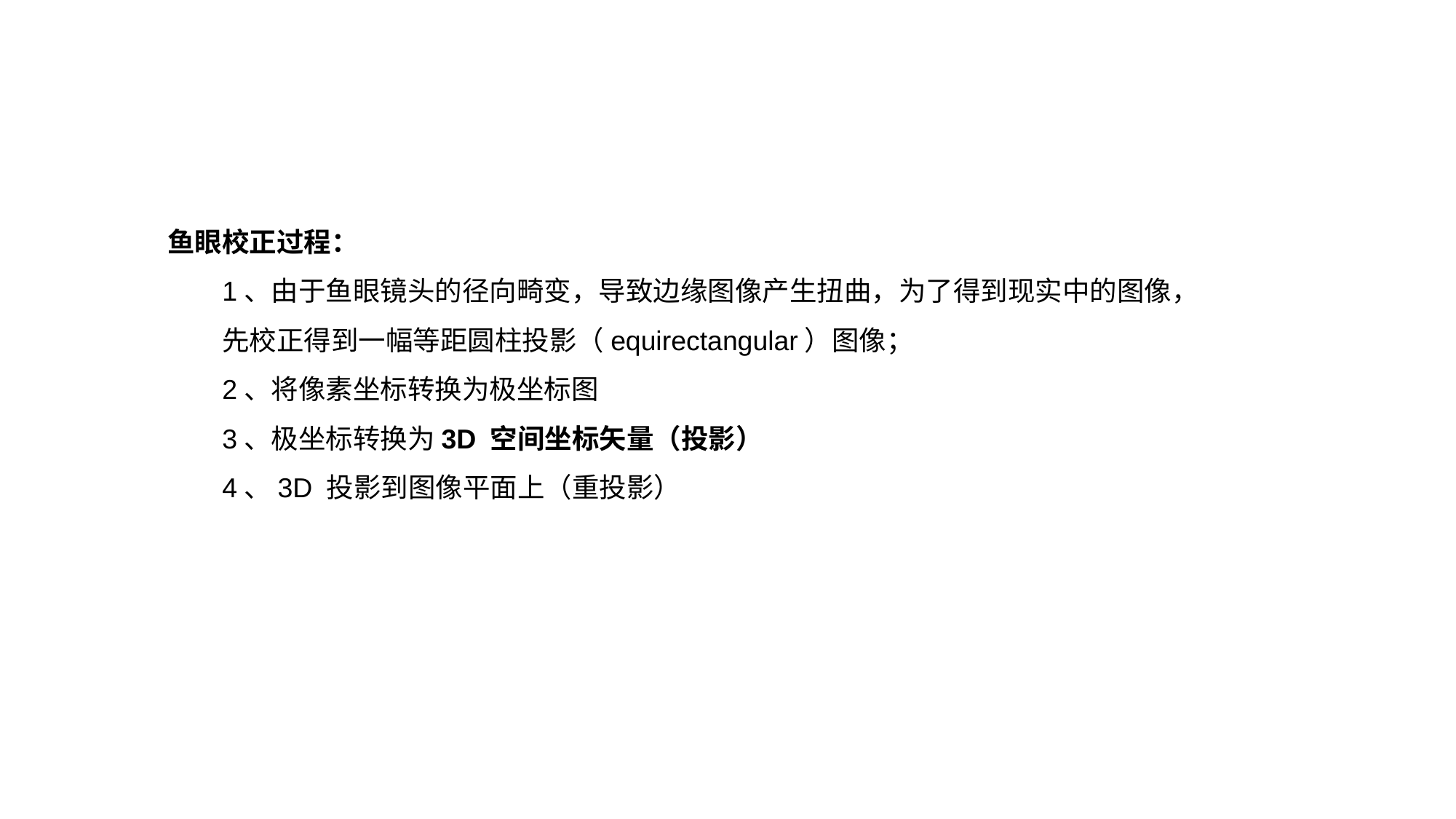

鱼眼校正过程：
1、由于鱼眼镜头的径向畸变，导致边缘图像产生扭曲，为了得到现实中的图像，先校正得到一幅等距圆柱投影（equirectangular）图像；
2、将像素坐标转换为极坐标图
3、极坐标转换为3D 空间坐标矢量（投影）
4、3D 投影到图像平面上（重投影）